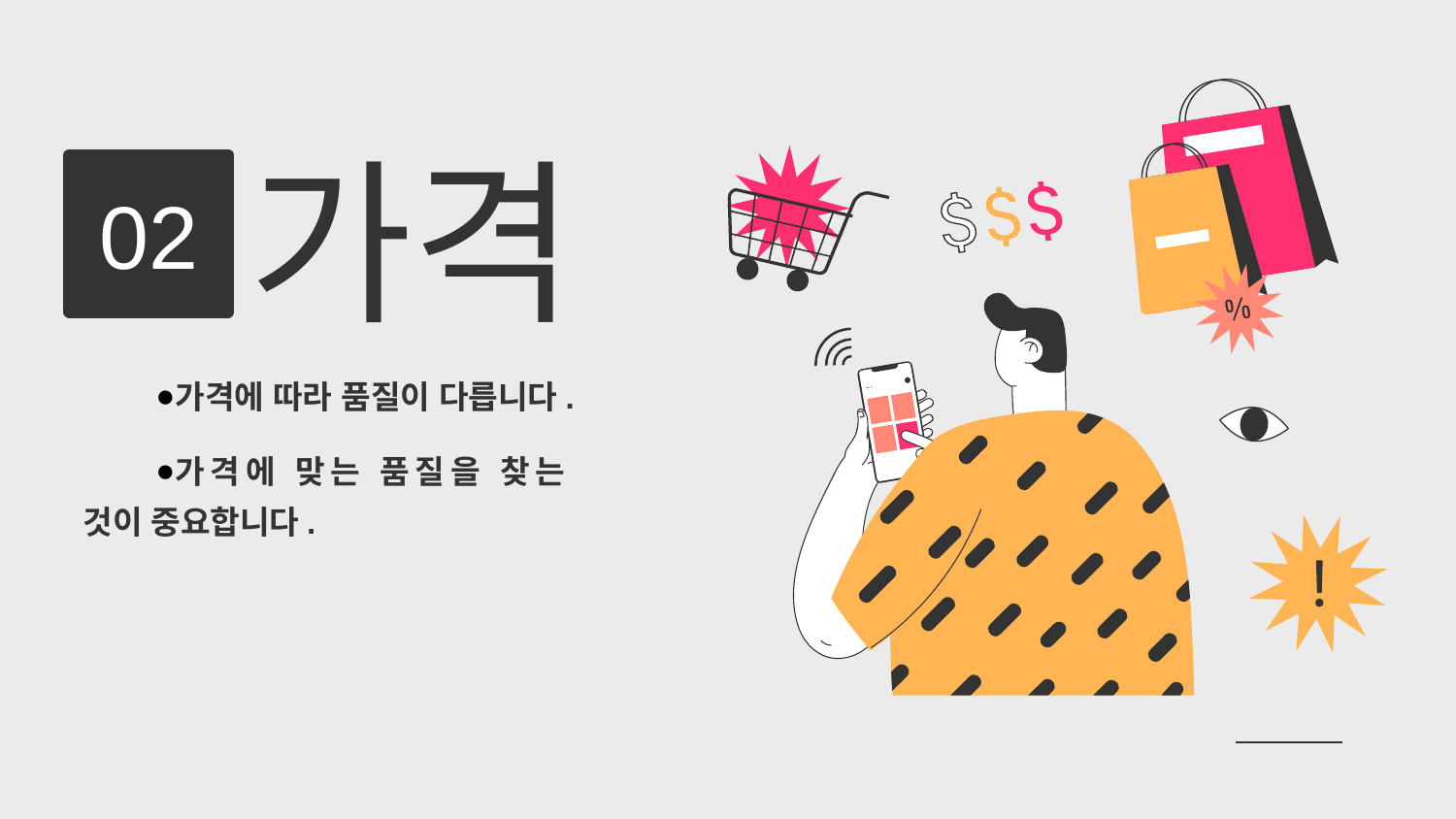

02
# 가격

가격에 따라 품질이 다릅니다.
가격에 맞는 품질을 찾는 것이 중요합니다.